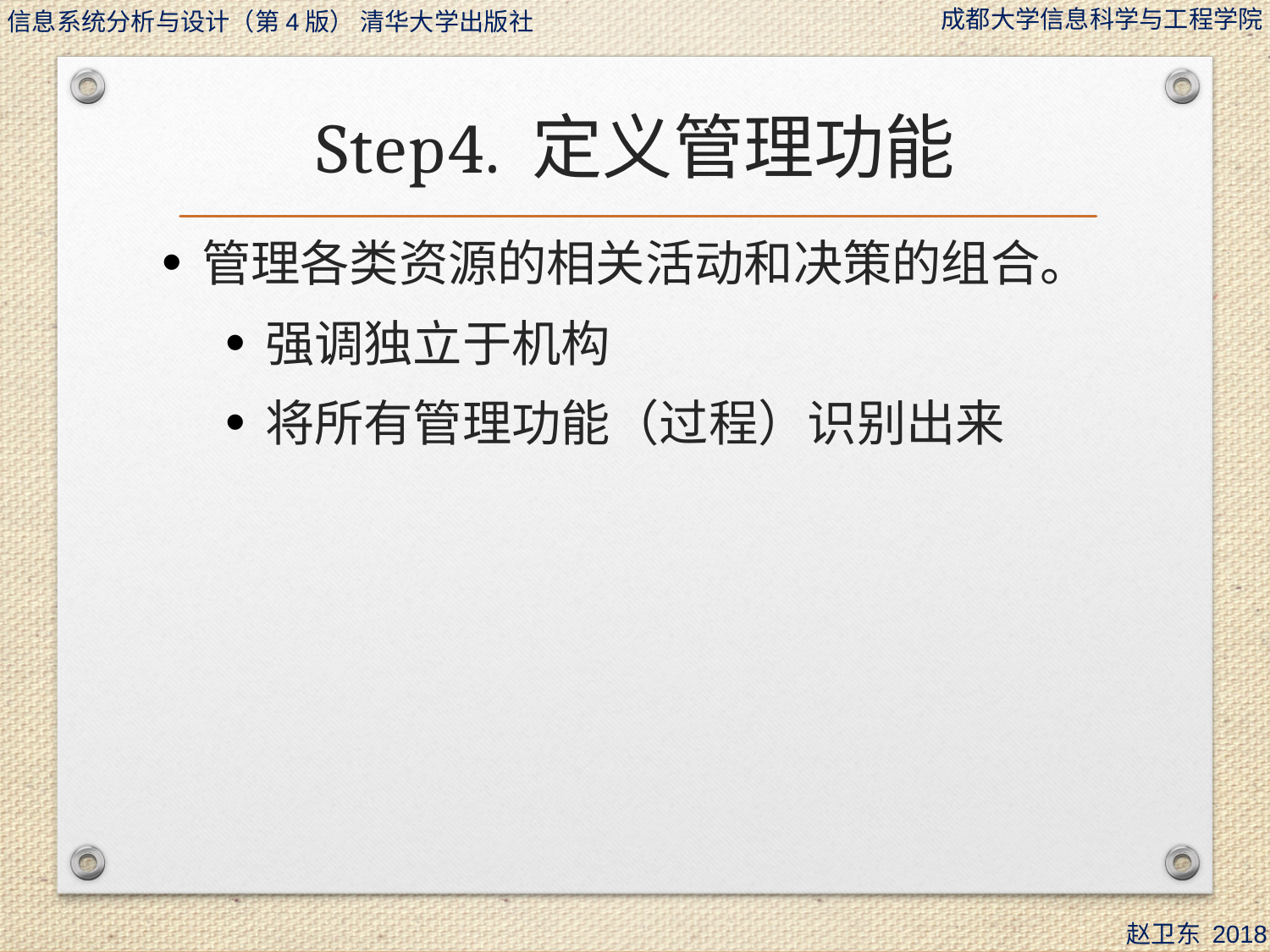

# Step4. 定义管理功能
管理各类资源的相关活动和决策的组合。
强调独立于机构
将所有管理功能（过程）识别出来